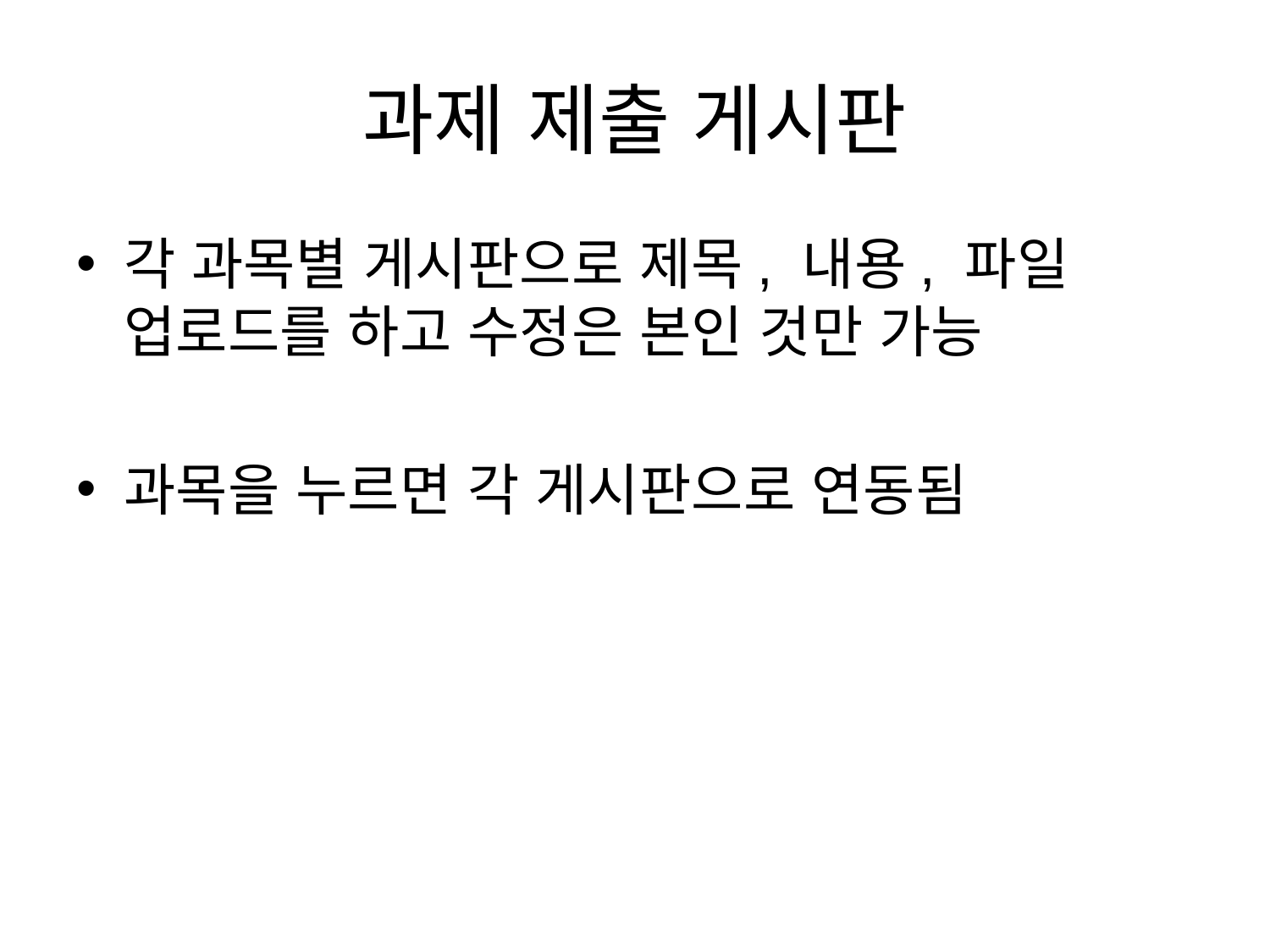

# 과제 제출 게시판
각 과목별 게시판으로 제목, 내용, 파일 업로드를 하고 수정은 본인 것만 가능

과목을 누르면 각 게시판으로 연동됨